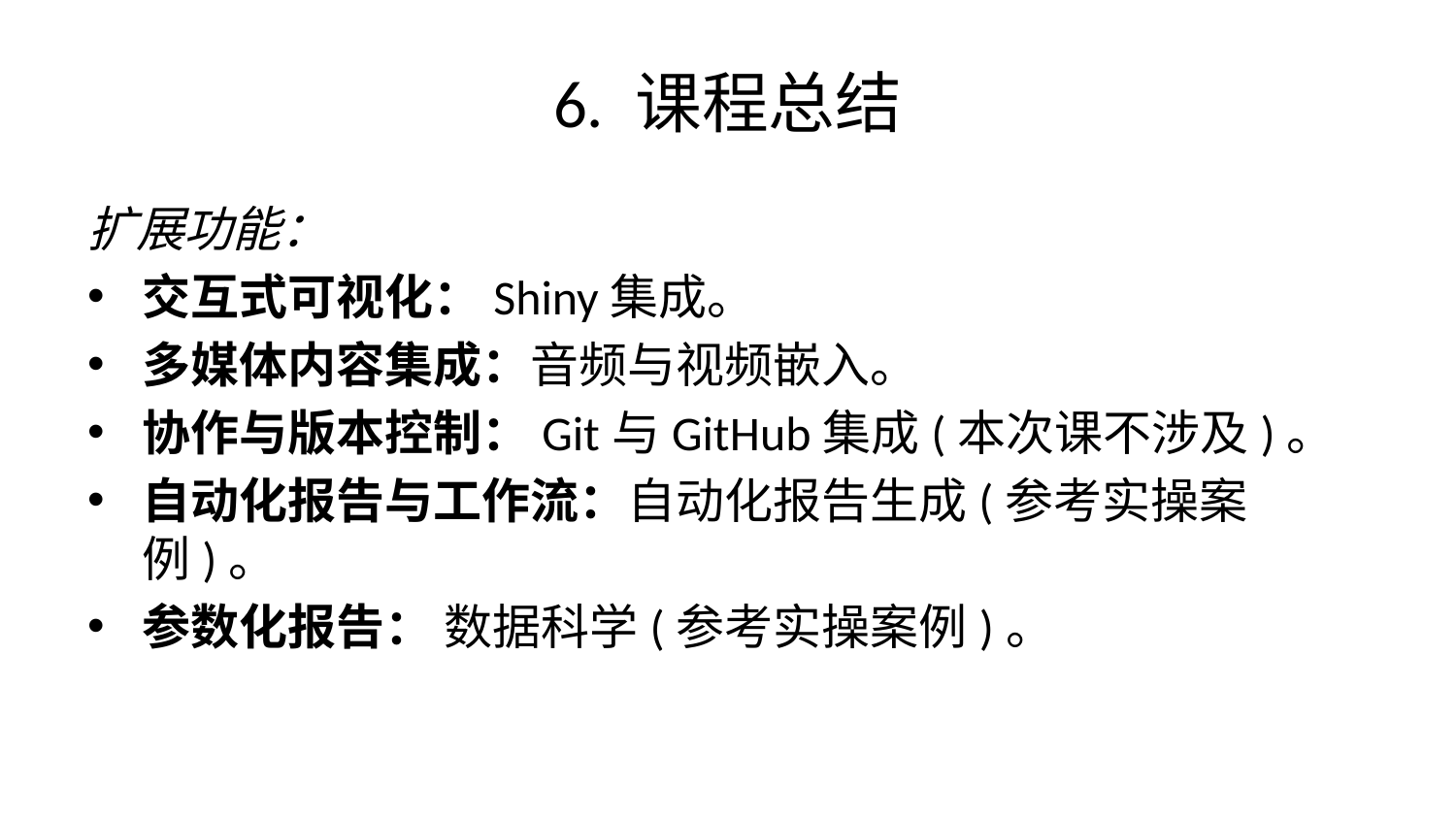

# 6. 课程总结
扩展功能：
交互式可视化：Shiny集成。
多媒体内容集成：音频与视频嵌入。
协作与版本控制：Git与GitHub集成(本次课不涉及)。
自动化报告与工作流：自动化报告生成(参考实操案例)。
参数化报告： 数据科学(参考实操案例)。